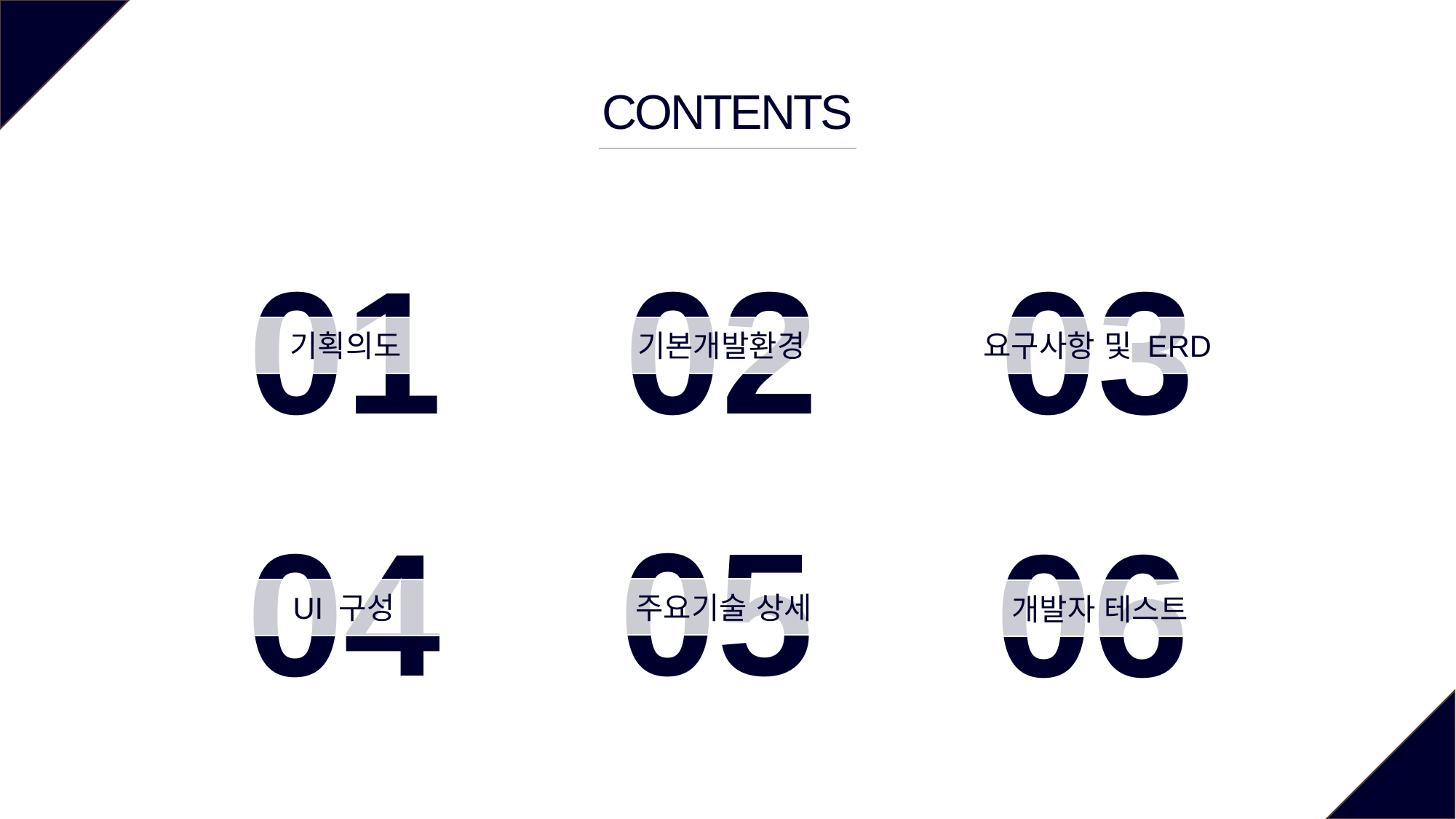

CONTENTS
01
02
03
기획의도
기본개발환경
요구사항 및 ERD
05
04
06
주요기술 상세
UI 구성
개발자 테스트